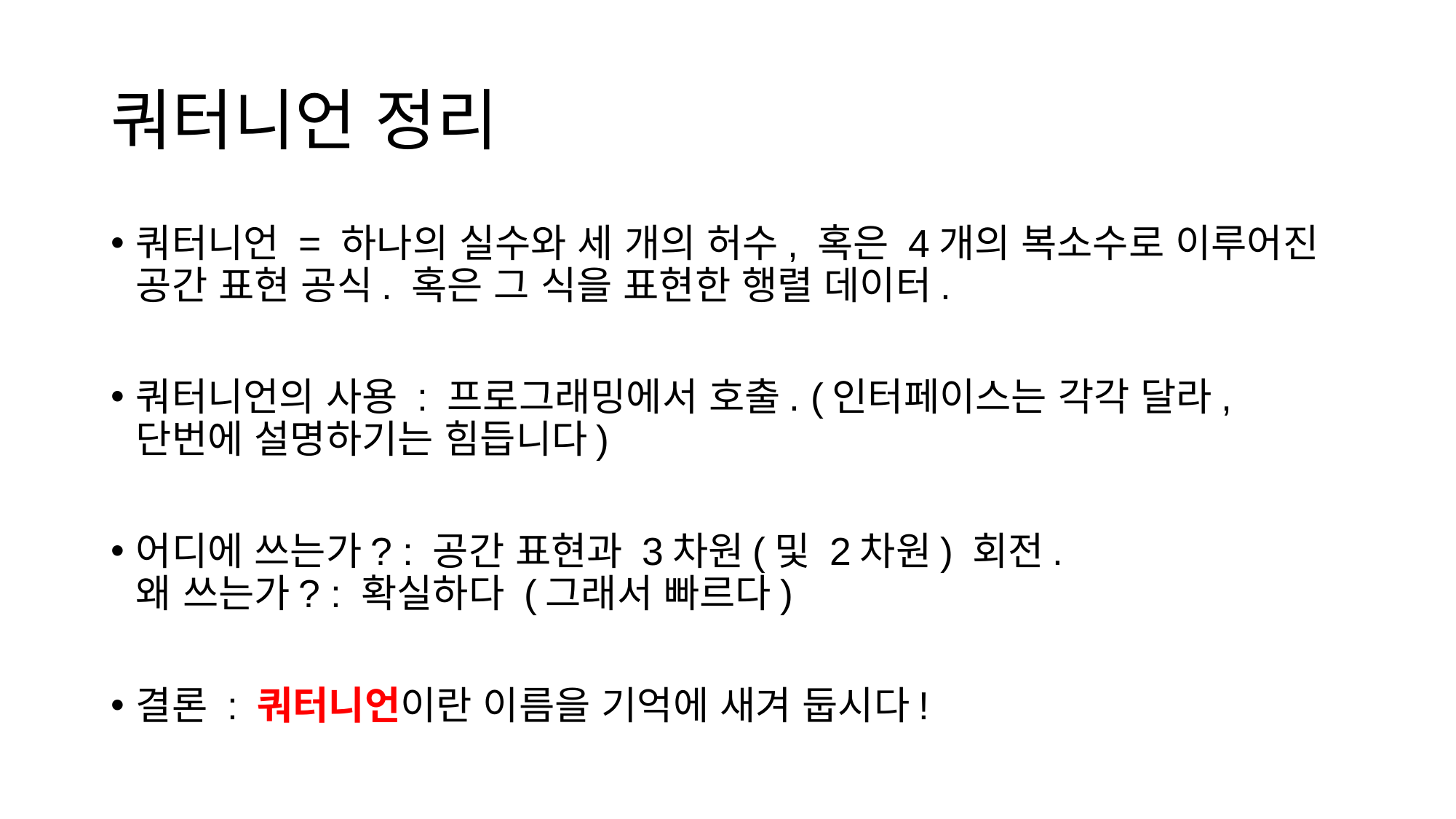

# 쿼터니언 정리
쿼터니언 = 하나의 실수와 세 개의 허수, 혹은 4개의 복소수로 이루어진 공간 표현 공식. 혹은 그 식을 표현한 행렬 데이터.

쿼터니언의 사용 : 프로그래밍에서 호출. (인터페이스는 각각 달라, 단번에 설명하기는 힘듭니다)

어디에 쓰는가? : 공간 표현과 3차원(및 2차원) 회전.
왜 쓰는가? : 확실하다 (그래서 빠르다)

결론 : 쿼터니언이란 이름을 기억에 새겨 둡시다!